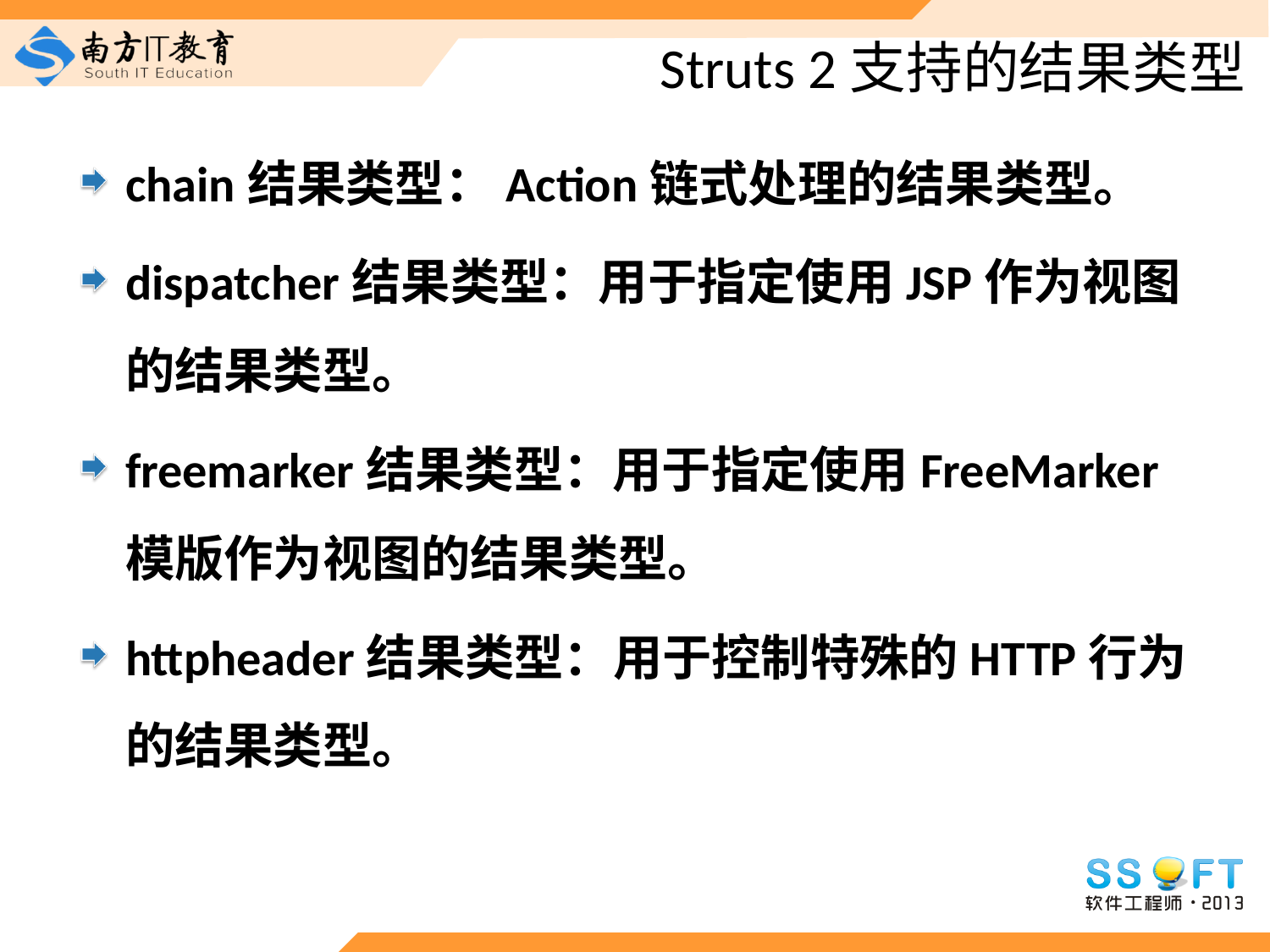

# Struts 2支持的结果类型
chain结果类型：Action链式处理的结果类型。
dispatcher结果类型：用于指定使用JSP作为视图的结果类型。
freemarker结果类型：用于指定使用FreeMarker模版作为视图的结果类型。
httpheader结果类型：用于控制特殊的HTTP行为的结果类型。